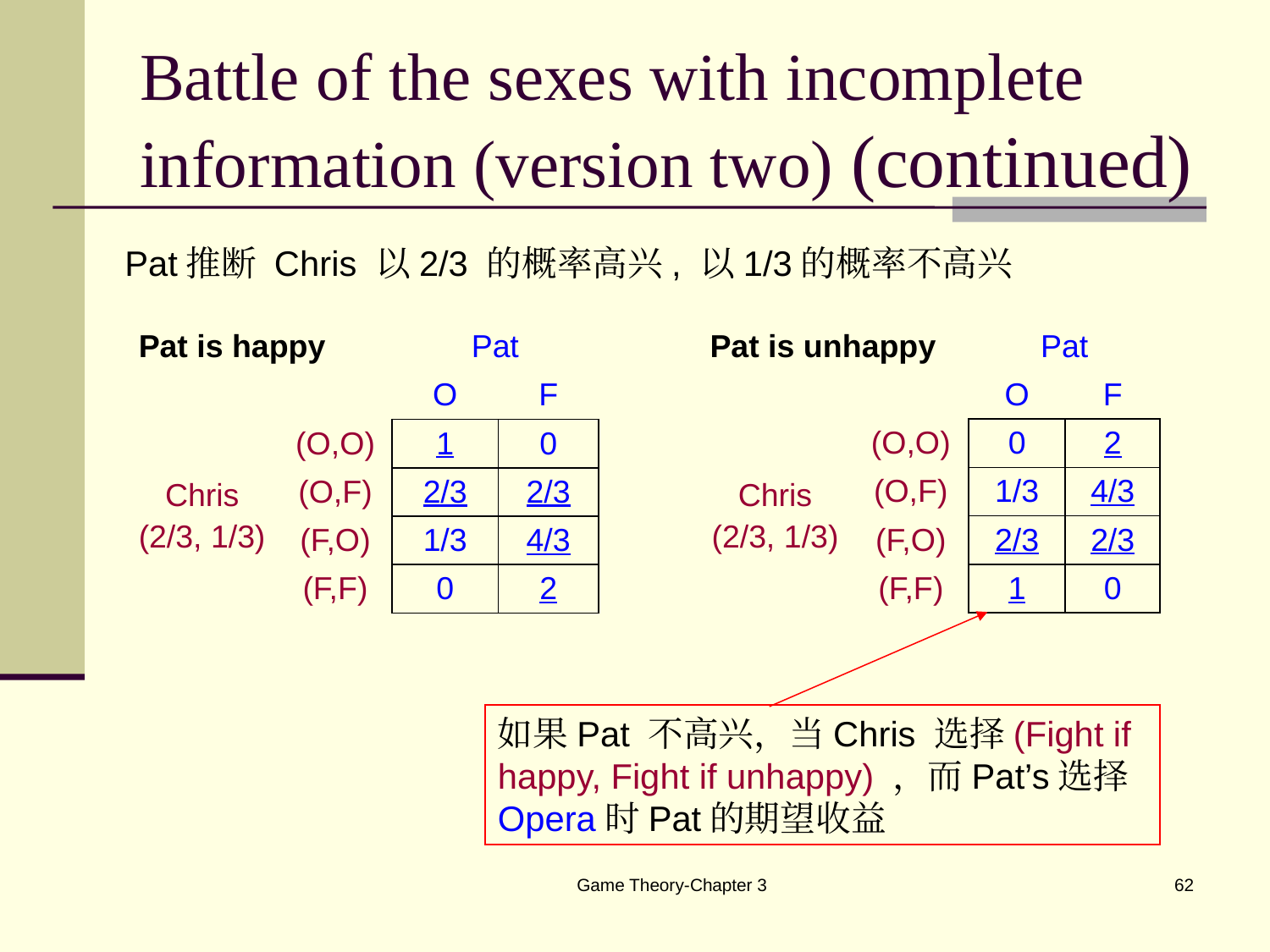

# Battle of the sexes with incomplete information (version two) (continued)
Pat推断 Chris 以2/3 的概率高兴, 以1/3的概率不高兴
| Pat is unhappy |  | Pat |  |
| --- | --- | --- | --- |
|  |  | O | F |
| Chris (2/3, 1/3) | (O,O) | 0 | 2 |
|  | (O,F) | 1/3 | 4/3 |
|  | (F,O) | 2/3 | 2/3 |
|  | (F,F) | 1 | 0 |
| Pat is happy |  | Pat |  |
| --- | --- | --- | --- |
|  |  | O | F |
| Chris (2/3, 1/3) | (O,O) | 1 | 0 |
|  | (O,F) | 2/3 | 2/3 |
|  | (F,O) | 1/3 | 4/3 |
|  | (F,F) | 0 | 2 |

如果Pat 不高兴，当Chris 选择(Fight if happy, Fight if unhappy) ，而Pat’s选择Opera时Pat的期望收益
Game Theory-Chapter 3
62